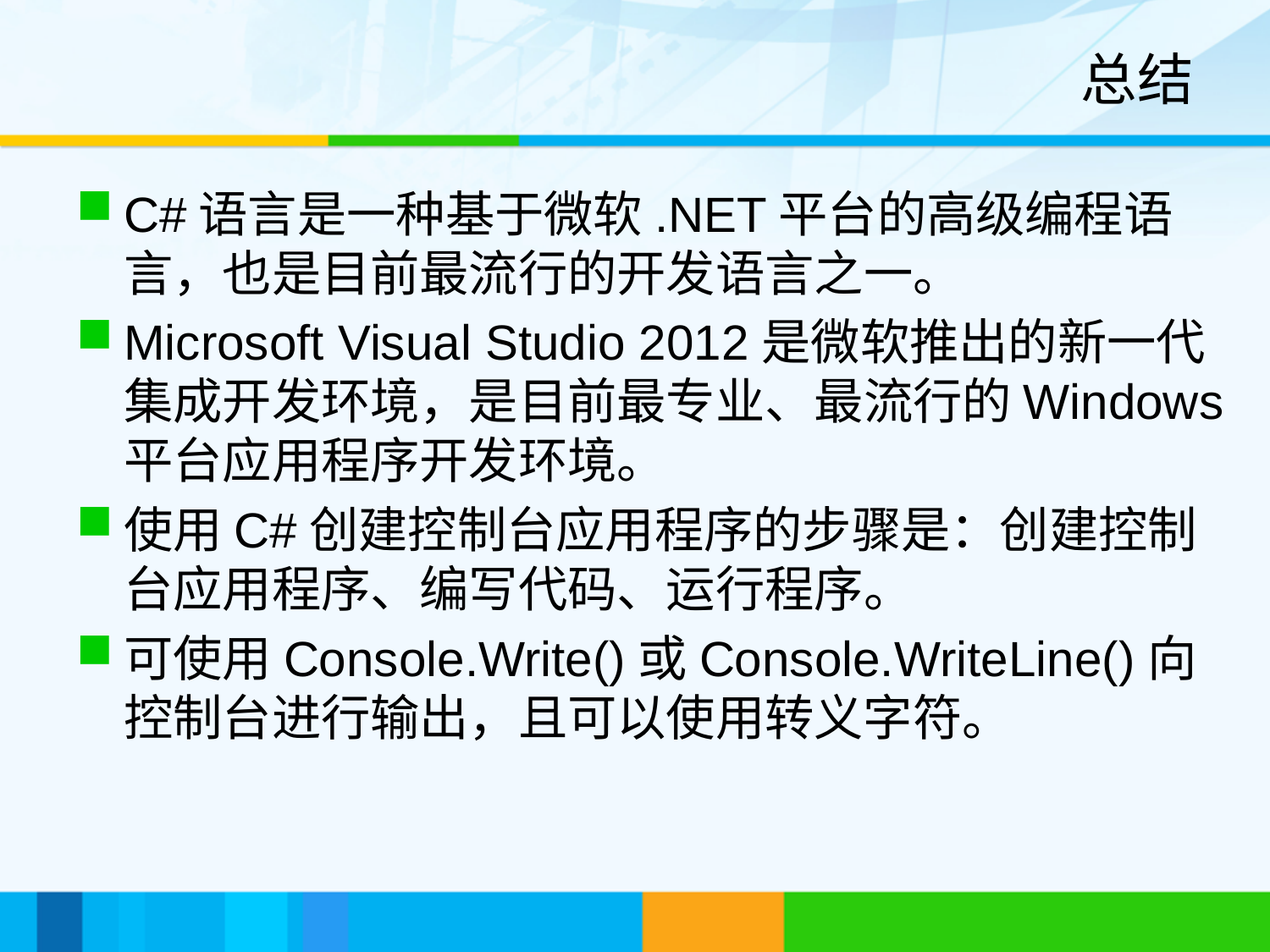

# 总结
C#语言是一种基于微软.NET平台的高级编程语言，也是目前最流行的开发语言之一。
Microsoft Visual Studio 2012是微软推出的新一代集成开发环境，是目前最专业、最流行的Windows平台应用程序开发环境。
使用C#创建控制台应用程序的步骤是：创建控制台应用程序、编写代码、运行程序。
可使用Console.Write()或Console.WriteLine()向控制台进行输出，且可以使用转义字符。